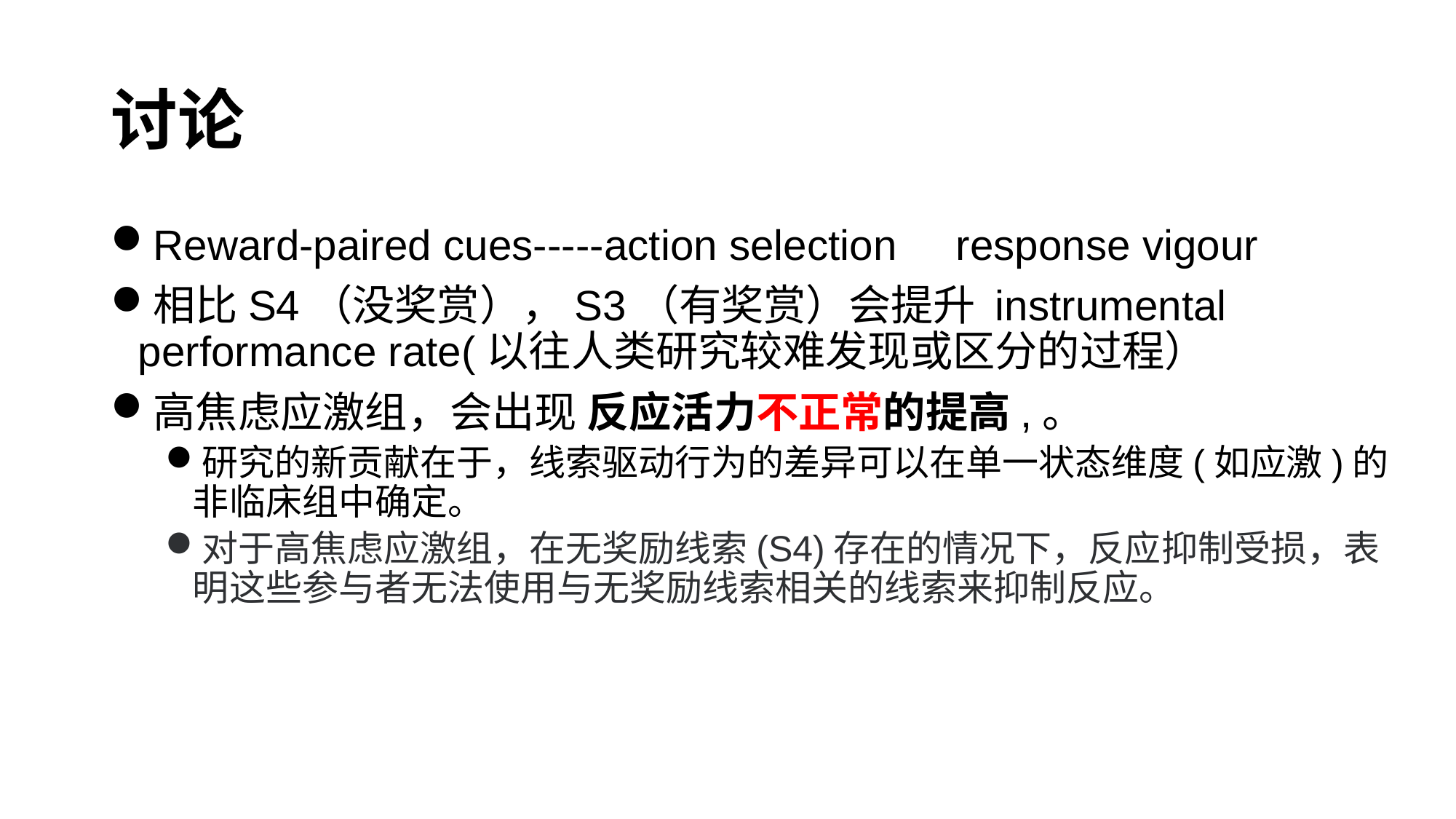

# 讨论
Reward-paired cues-----action selection     response vigour
相比S4（没奖赏），S3（有奖赏）会提升 instrumental performance rate(以往人类研究较难发现或区分的过程）
高焦虑应激组，会出现 反应活力不正常的提高,。
研究的新贡献在于，线索驱动行为的差异可以在单一状态维度(如应激)的非临床组中确定。
对于高焦虑应激组，在无奖励线索(S4)存在的情况下，反应抑制受损，表明这些参与者无法使用与无奖励线索相关的线索来抑制反应。